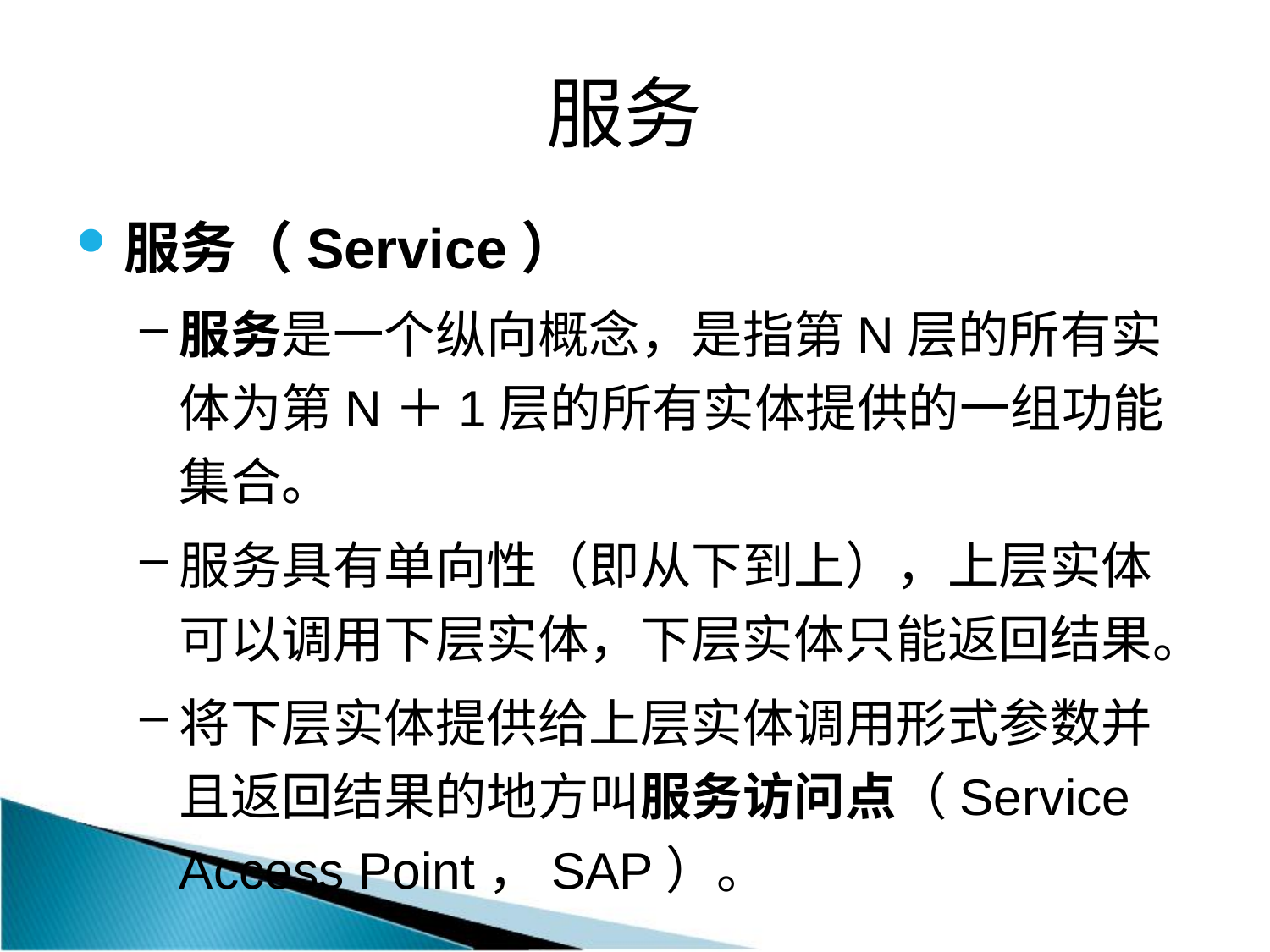

# 服务
服务（Service）
服务是一个纵向概念，是指第N层的所有实体为第N＋1层的所有实体提供的一组功能集合。
服务具有单向性（即从下到上），上层实体可以调用下层实体，下层实体只能返回结果。
将下层实体提供给上层实体调用形式参数并且返回结果的地方叫服务访问点（Service Access Point，SAP）。